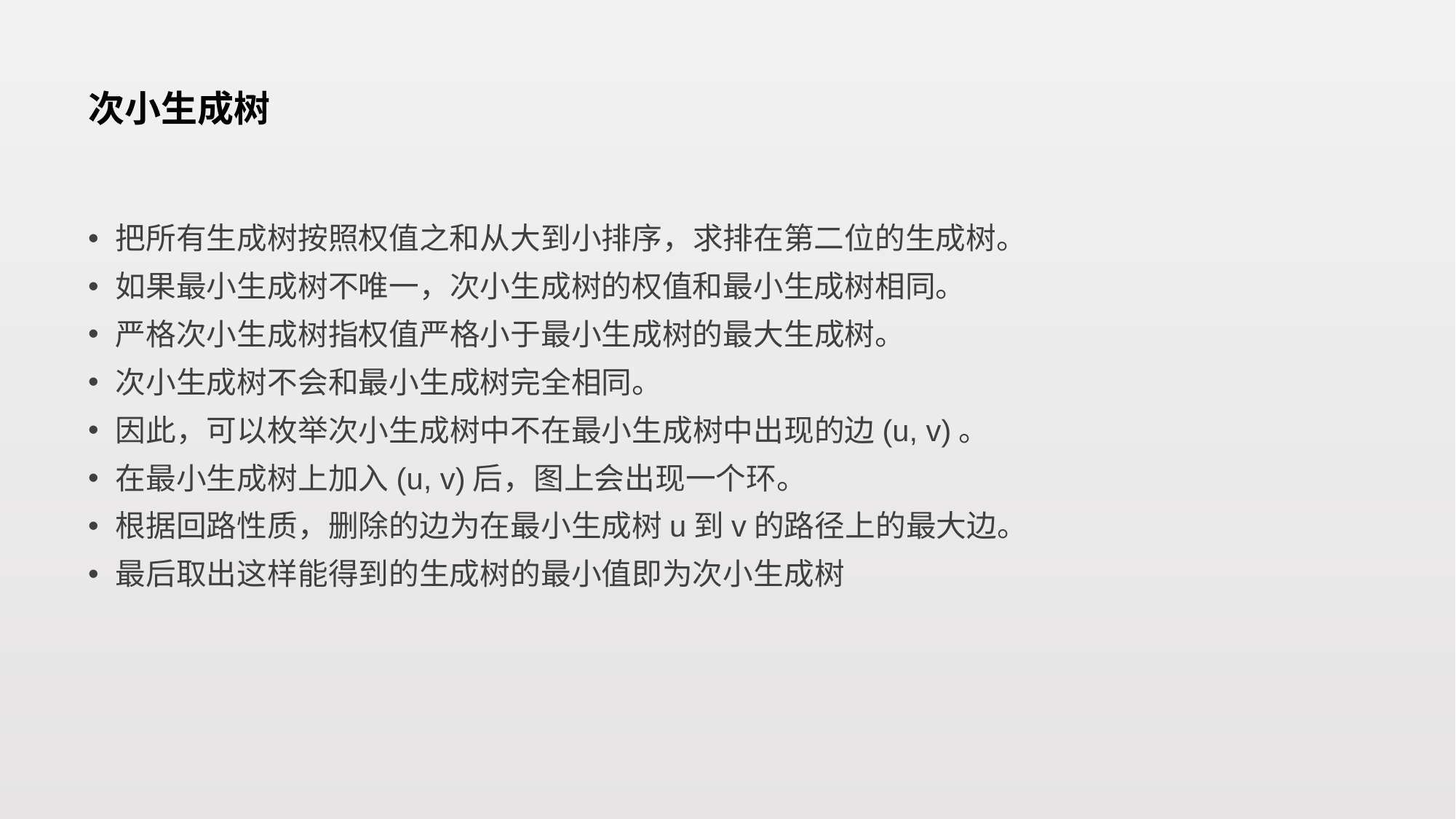

# 次小生成树
把所有生成树按照权值之和从大到小排序，求排在第二位的生成树。
如果最小生成树不唯一，次小生成树的权值和最小生成树相同。
严格次小生成树指权值严格小于最小生成树的最大生成树。
次小生成树不会和最小生成树完全相同。
因此，可以枚举次小生成树中不在最小生成树中出现的边(u, v)。
在最小生成树上加入(u, v)后，图上会出现一个环。
根据回路性质，删除的边为在最小生成树u到v的路径上的最大边。
最后取出这样能得到的生成树的最小值即为次小生成树